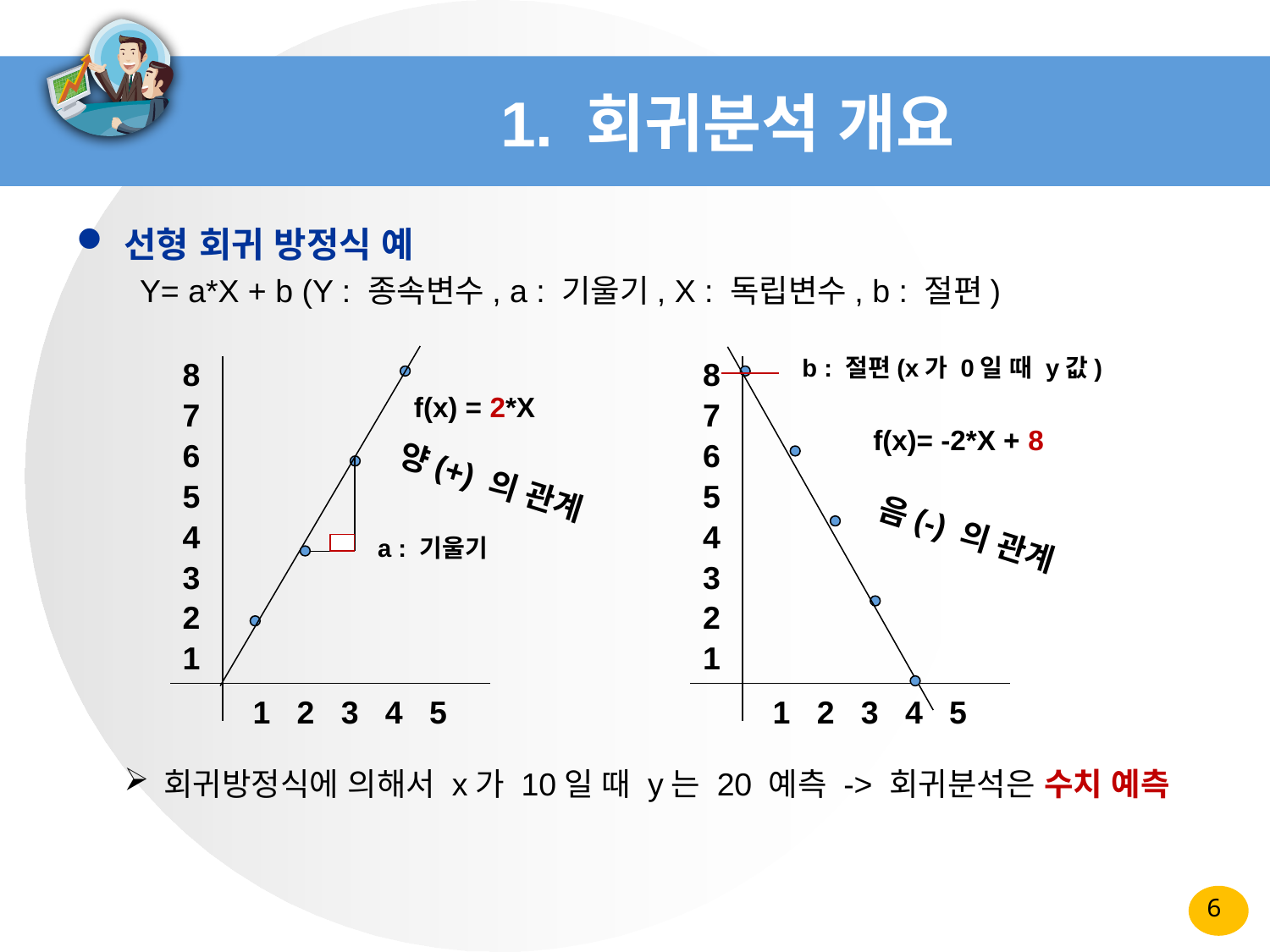

# 1. 회귀분석 개요
선형 회귀 방정식 예
Y= a*X + b (Y : 종속변수, a : 기울기, X : 독립변수, b : 절편)
8
7
6
5
4
3
2
1
8
7
6
5
4
3
2
1
b : 절편(x가 0일 때 y값)

f(x) = 2*X
f(x)= -2*X + 8

양(+) 의 관계
음(-) 의 관계

a : 기울기

1   2   3   4   5
1   2   3   4   5
회귀방정식에 의해서 x가 10일 때 y는 20 예측 -> 회귀분석은 수치 예측
6